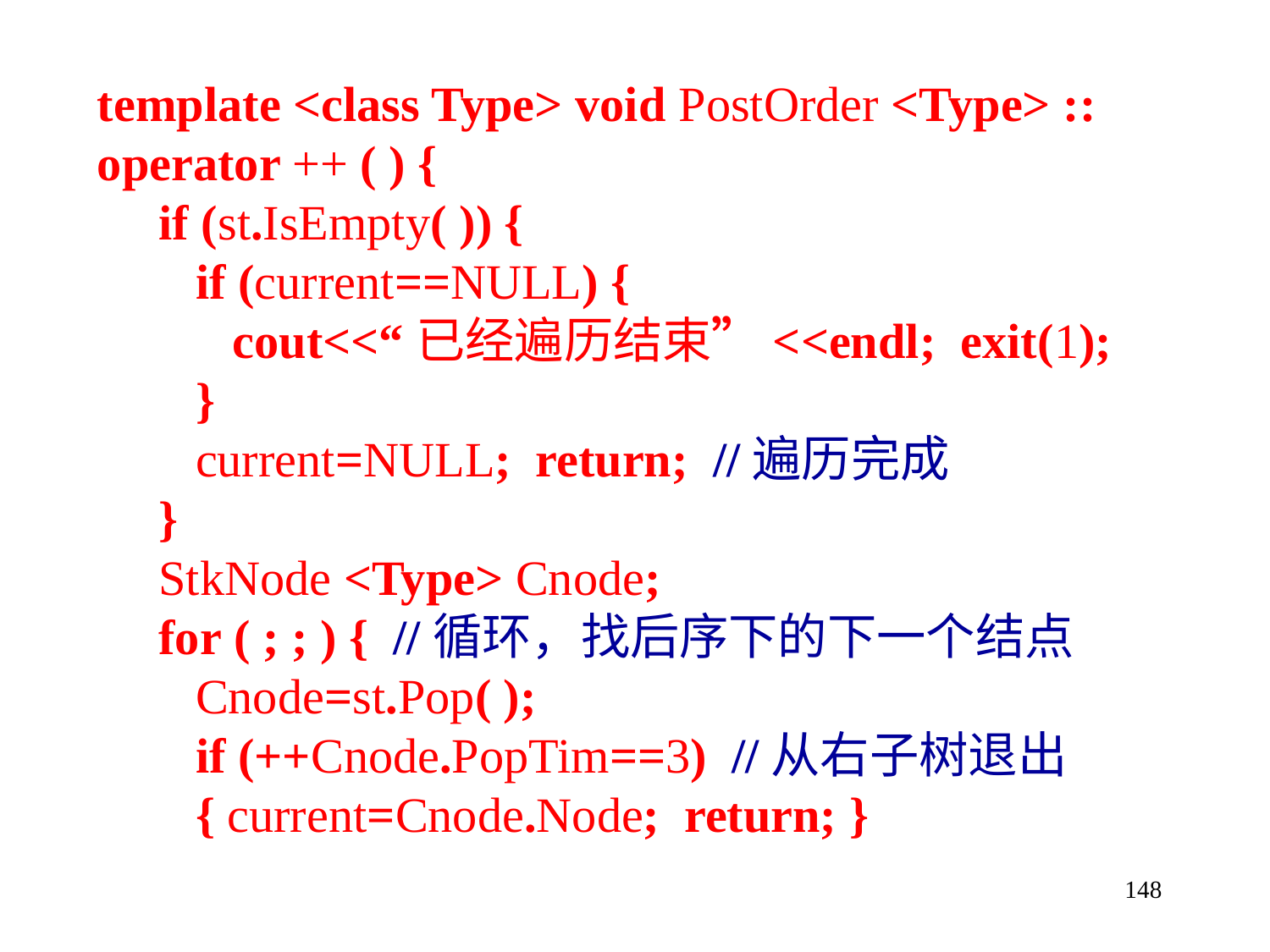

template <class Type> void PostOrder <Type> ::
operator ++ ( ) {
     if (st.IsEmpty( )) {
        if (current==NULL) {
           cout<<“已经遍历结束”<<endl;  exit(1);
        }
        current=NULL;  return;  //遍历完成
     }
     StkNode <Type> Cnode;
     for ( ; ; ) {  //循环，找后序下的下一个结点
        Cnode=st.Pop( );
        if (++Cnode.PopTim==3)  //从右子树退出
        { current=Cnode.Node;  return; }
148